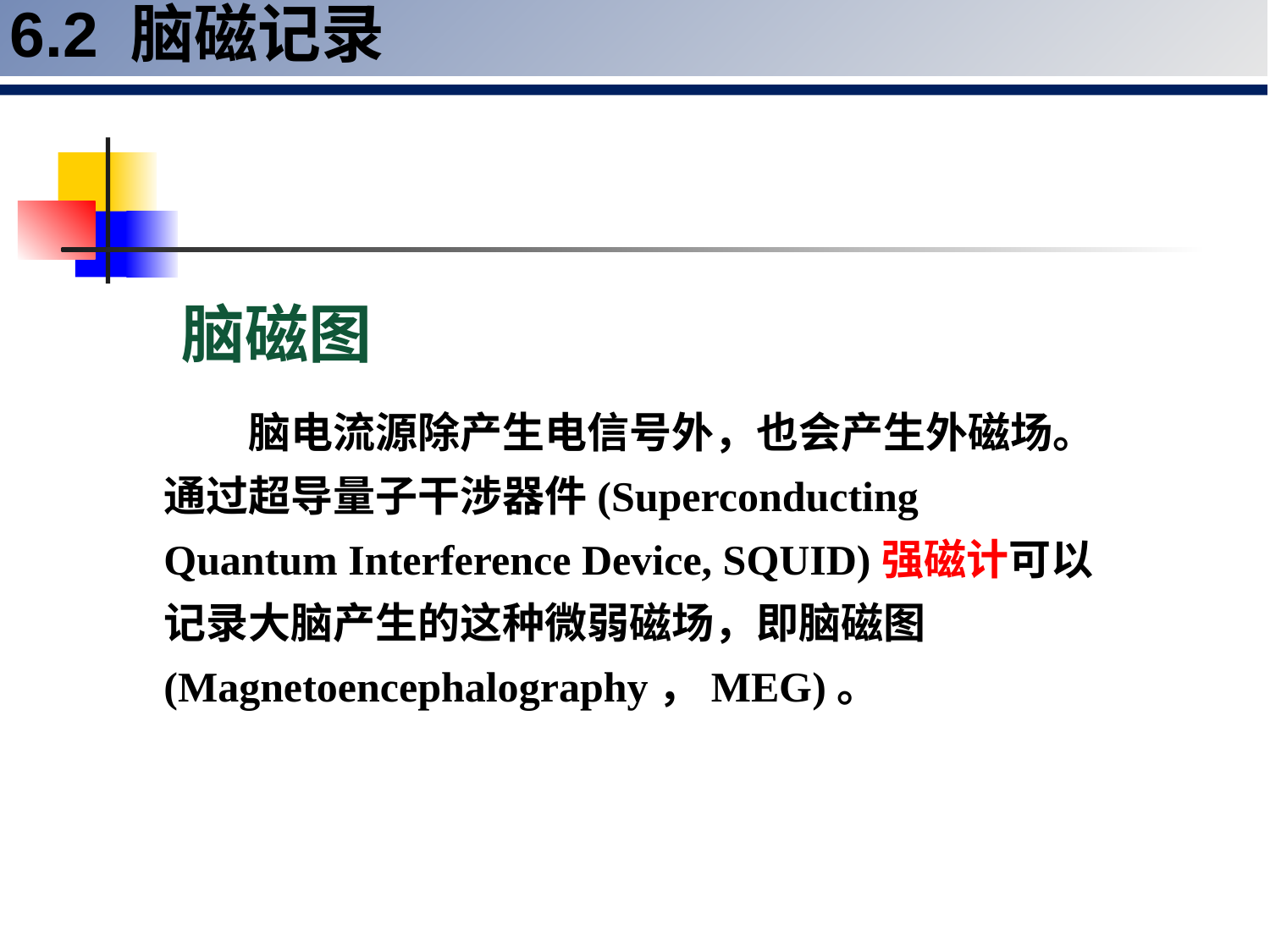

6.2 脑磁记录

脑磁图
脑电流源除产生电信号外，也会产生外磁场。通过超导量子干涉器件(Superconducting Quantum Interference Device, SQUID)强磁计可以记录大脑产生的这种微弱磁场，即脑磁图(Magnetoencephalography，MEG)。